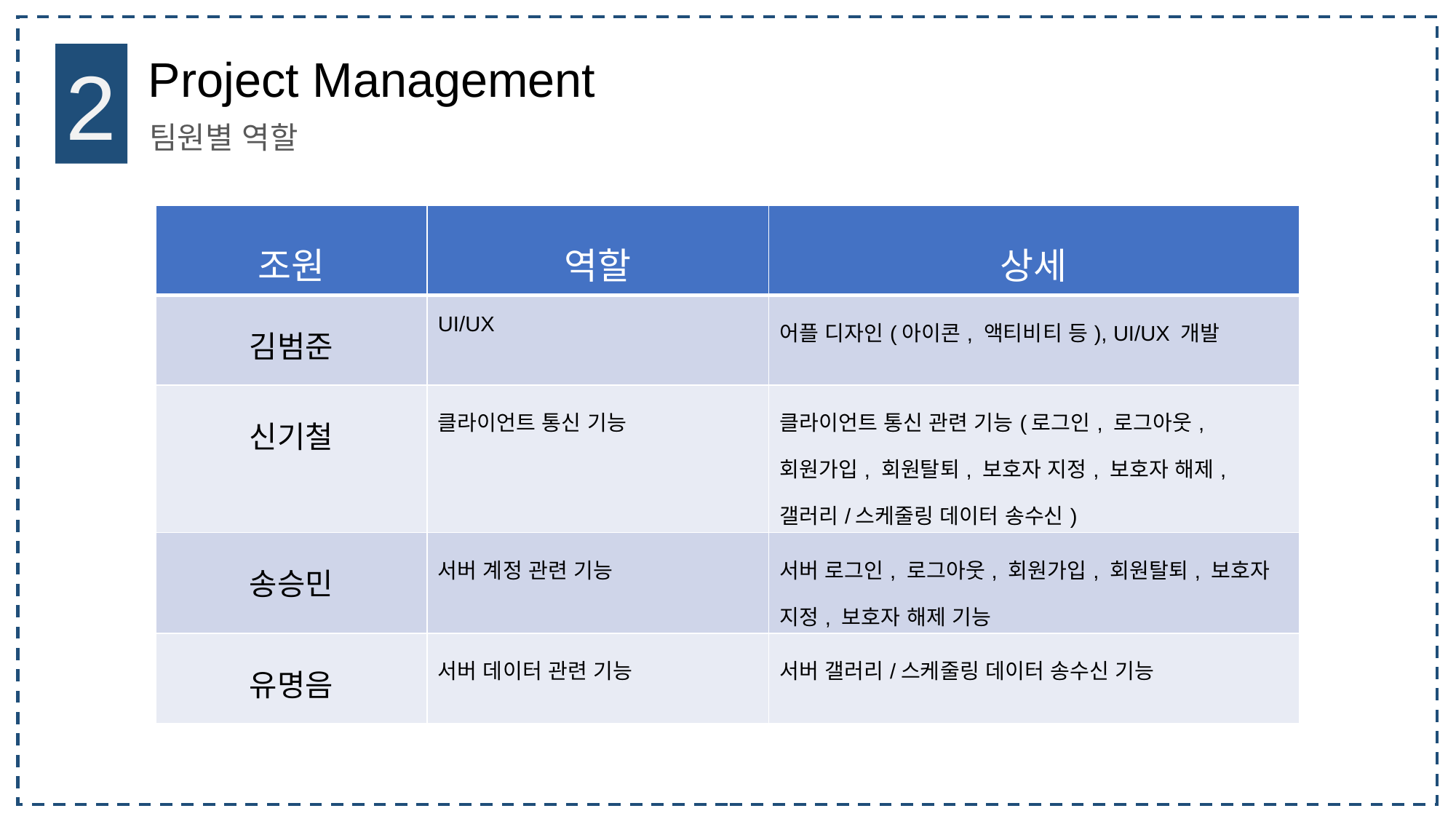

2
Project Management
팀원별 역할
| 조원 | 역할 | 상세 |
| --- | --- | --- |
| 김범준 | UI/UX | 어플 디자인(아이콘, 액티비티 등), UI/UX 개발 |
| 신기철 | 클라이언트 통신 기능 | 클라이언트 통신 관련 기능(로그인, 로그아웃, 회원가입, 회원탈퇴, 보호자 지정, 보호자 해제, 갤러리/스케줄링 데이터 송수신) |
| 송승민 | 서버 계정 관련 기능 | 서버 로그인, 로그아웃, 회원가입, 회원탈퇴, 보호자 지정, 보호자 해제 기능 |
| 유명음 | 서버 데이터 관련 기능 | 서버 갤러리/스케줄링 데이터 송수신 기능 |